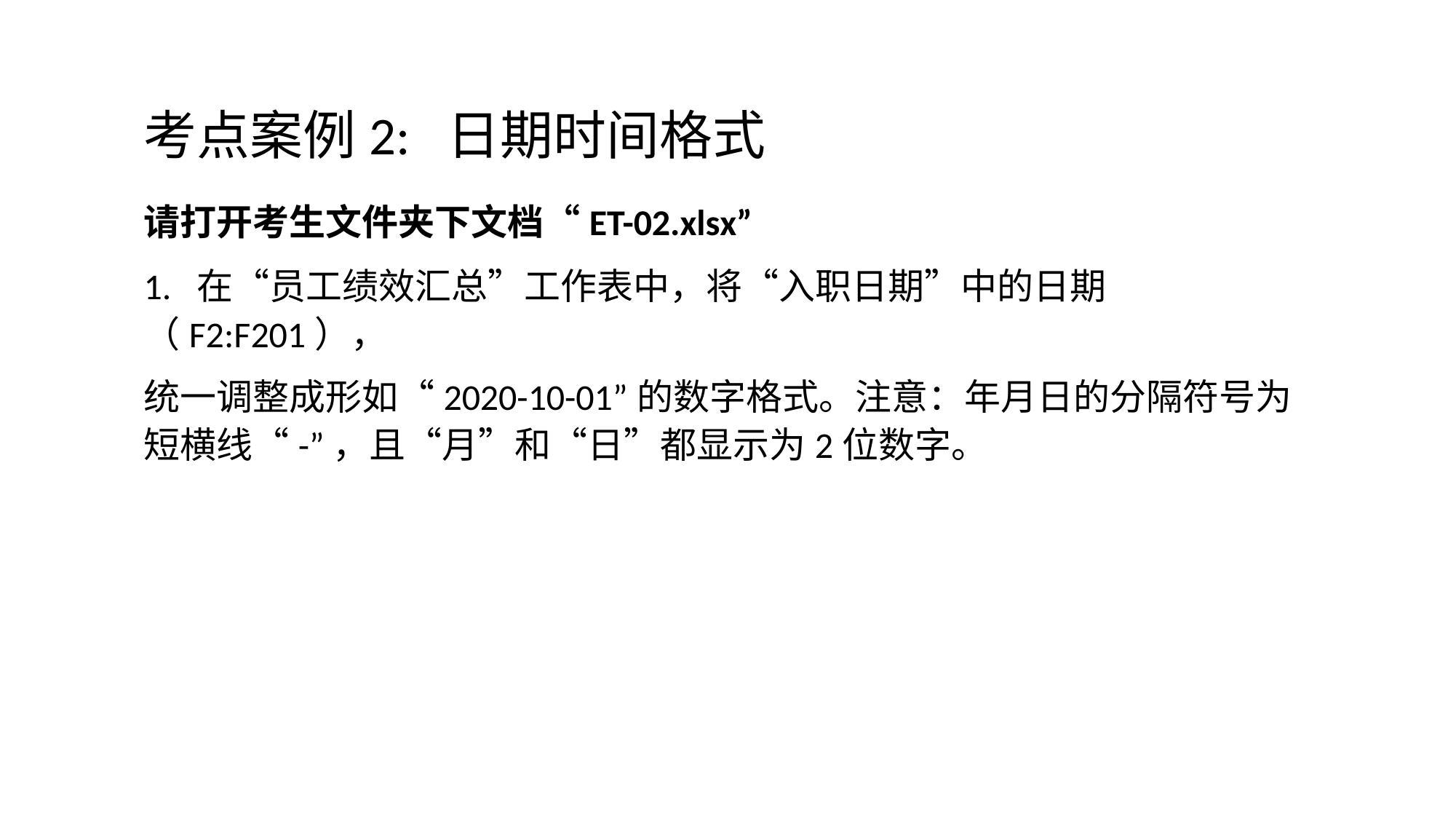

# 考点案例2:  日期时间格式
请打开考生文件夹下文档“ET-02.xlsx”
1.  在“员工绩效汇总”工作表中，将“入职日期”中的日期（F2:F201），
统一调整成形如“2020-10-01”的数字格式。注意：年月日的分隔符号为短横线“-”，且“月”和“日”都显示为2位数字。